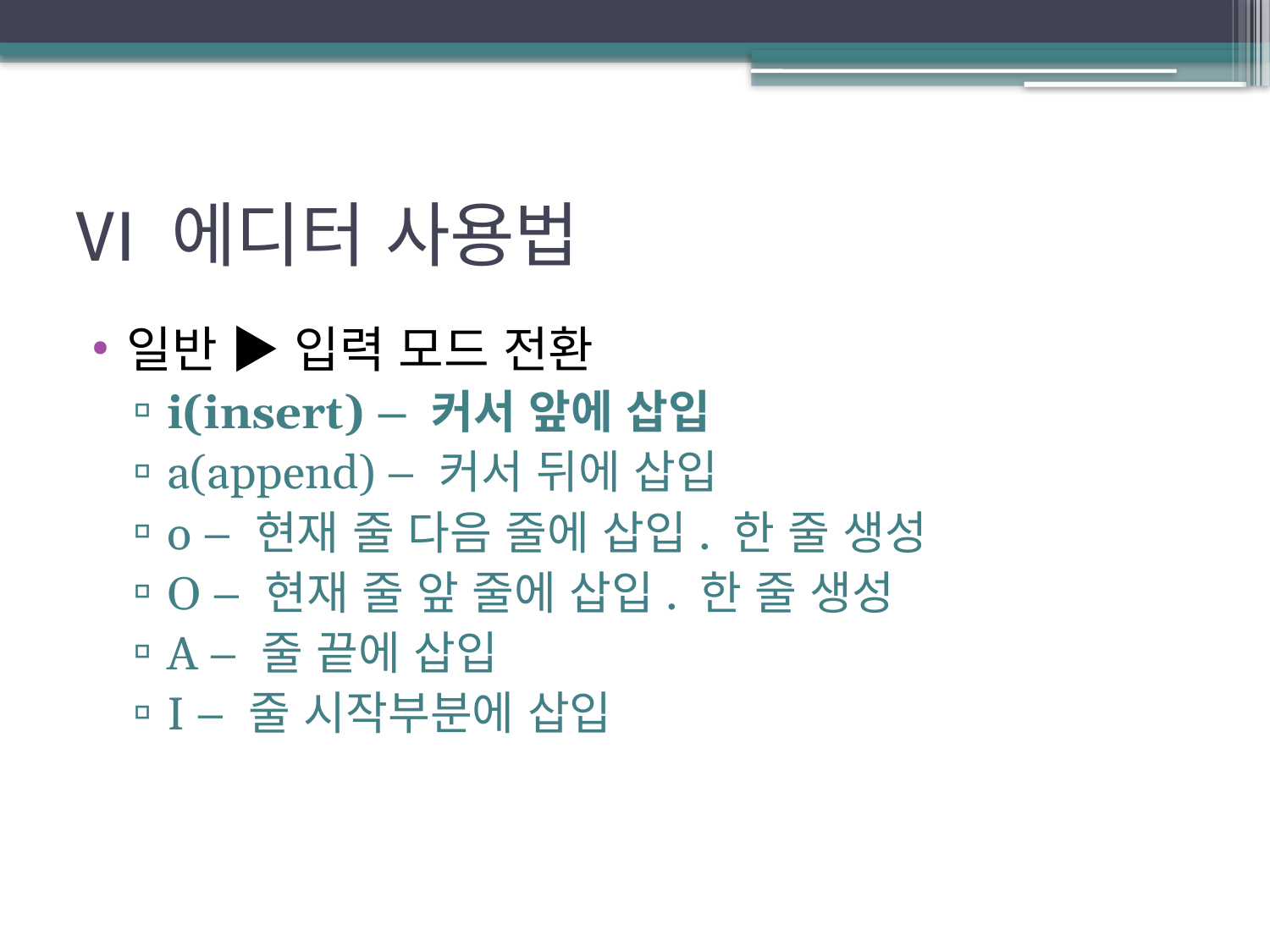

# VI 에디터 사용법
일반 ▶ 입력 모드 전환
i(insert) – 커서 앞에 삽입
a(append) – 커서 뒤에 삽입
o – 현재 줄 다음 줄에 삽입. 한 줄 생성
O – 현재 줄 앞 줄에 삽입. 한 줄 생성
A – 줄 끝에 삽입
I – 줄 시작부분에 삽입